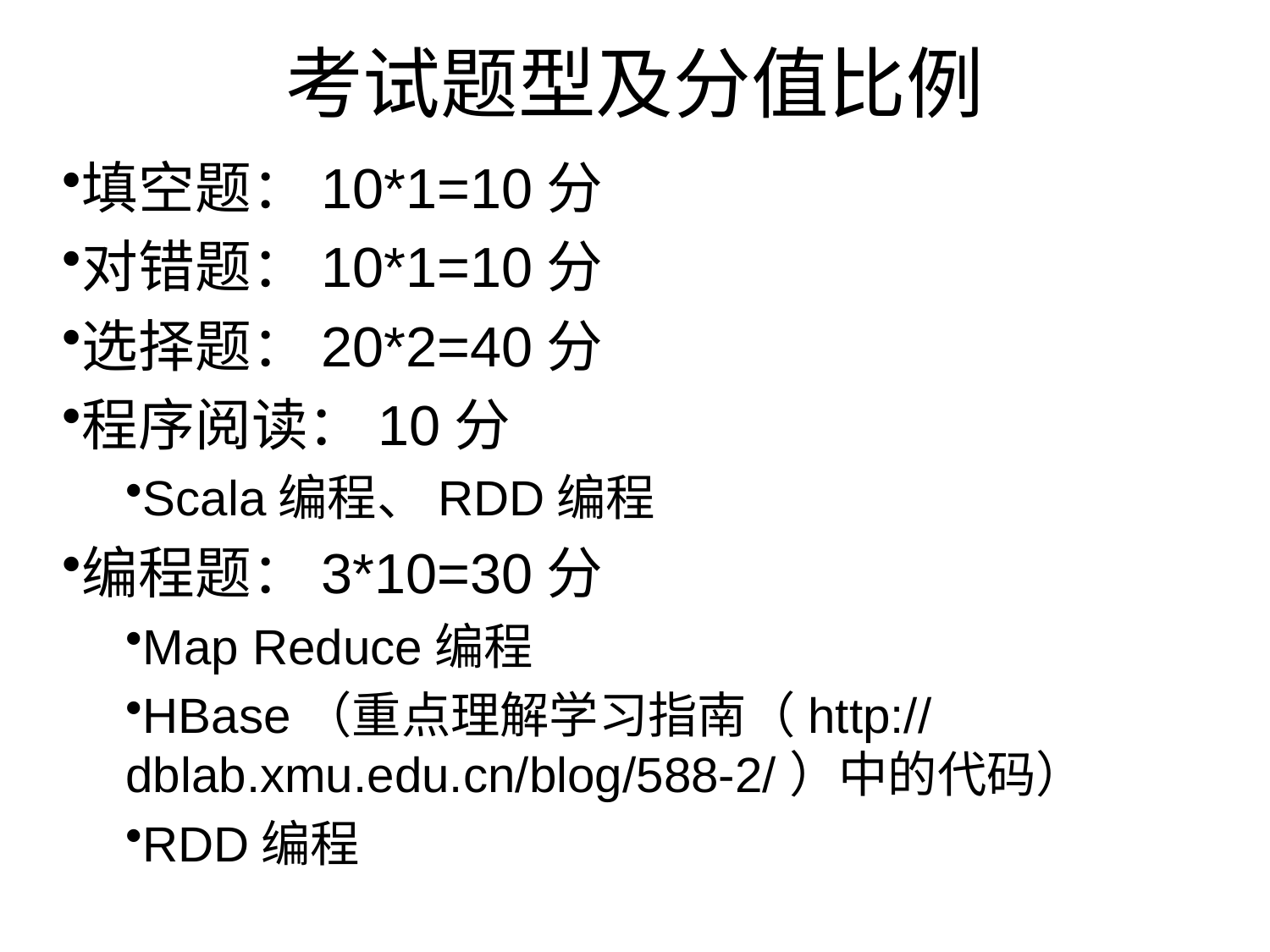

# 考试题型及分值比例
填空题：10*1=10分
对错题：10*1=10分
选择题：20*2=40分
程序阅读：10分
Scala编程、RDD编程
编程题：3*10=30分
Map Reduce编程
HBase（重点理解学习指南（http://dblab.xmu.edu.cn/blog/588-2/）中的代码）
RDD编程